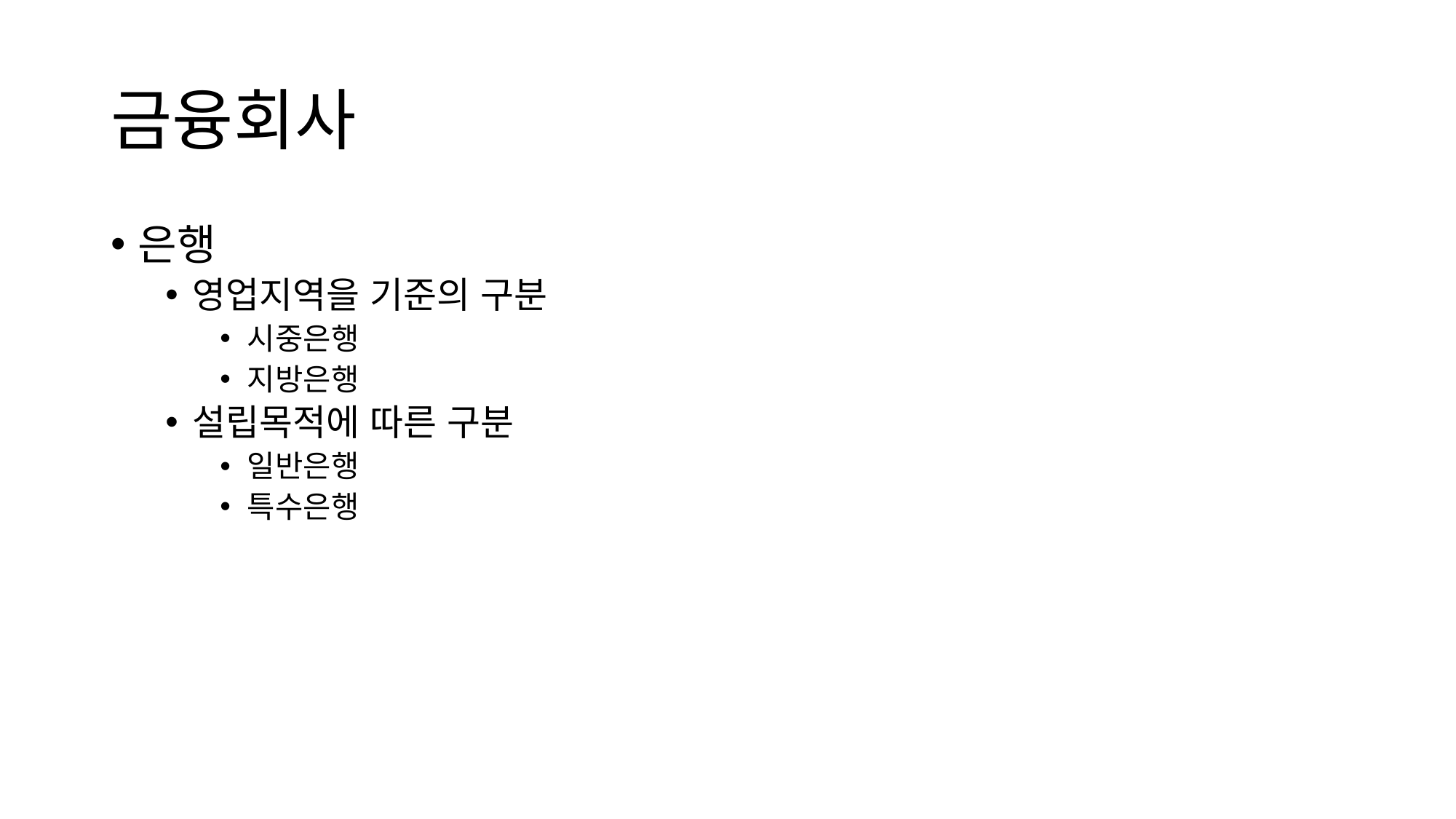

# 금융회사
은행
영업지역을 기준의 구분
시중은행
지방은행
설립목적에 따른 구분
일반은행
특수은행